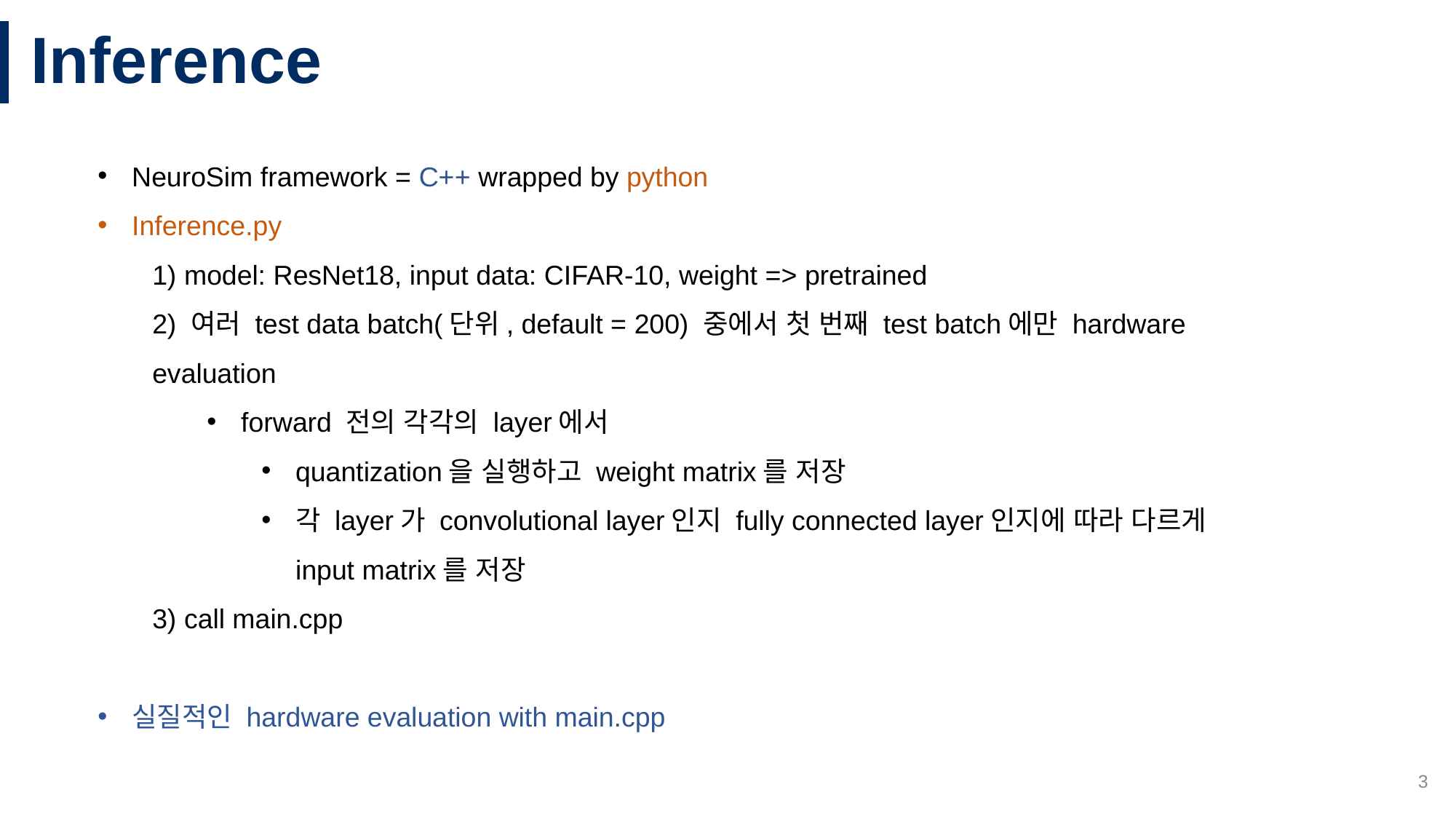

# Inference
NeuroSim framework = C++ wrapped by python
Inference.py
1) model: ResNet18, input data: CIFAR-10, weight => pretrained
2) 여러 test data batch(단위, default = 200) 중에서 첫 번째 test batch에만 hardware evaluation
forward 전의 각각의 layer에서
quantization을 실행하고 weight matrix를 저장
각 layer가 convolutional layer인지 fully connected layer인지에 따라 다르게 input matrix를 저장
3) call main.cpp

실질적인 hardware evaluation with main.cpp

3